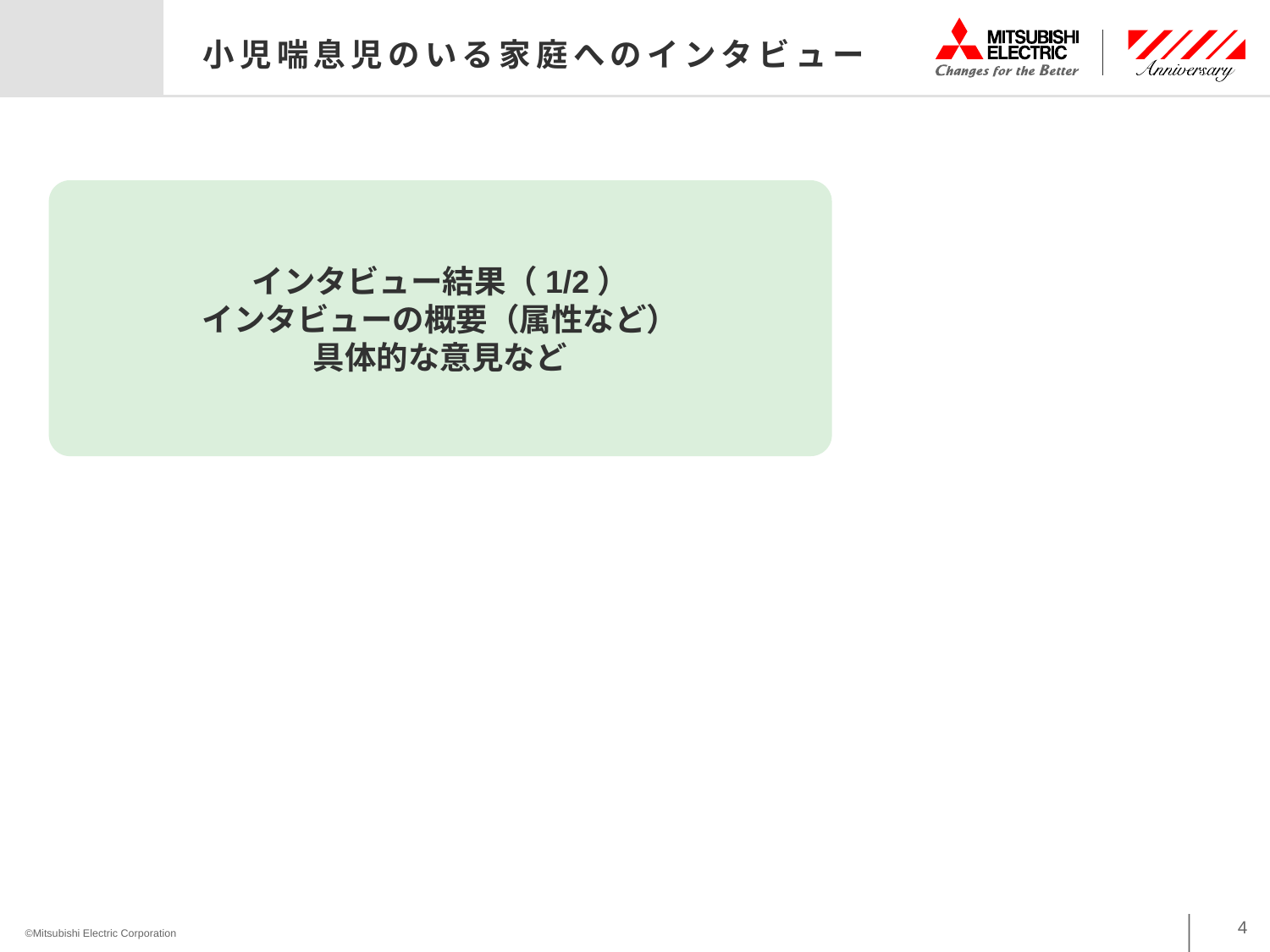

# 小児喘息児のいる家庭へのインタビュー

インタビュー結果（1/2）
インタビューの概要（属性など）
具体的な意見など

4